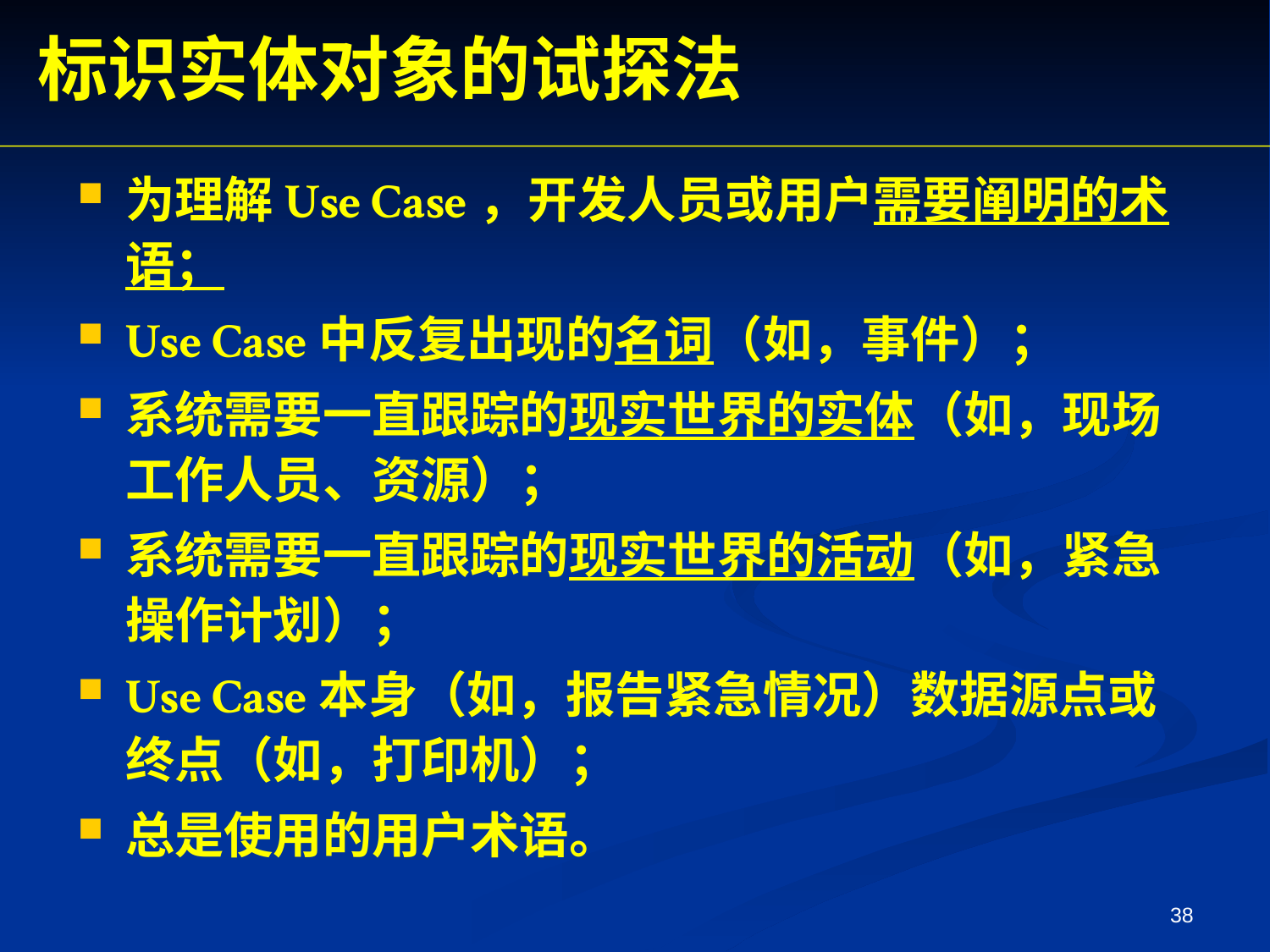

标识实体对象的试探法

为理解Use Case，开发人员或用户需要阐明的术语；
Use Case中反复出现的名词（如，事件）；
系统需要一直跟踪的现实世界的实体（如，现场工作人员、资源）；
系统需要一直跟踪的现实世界的活动（如，紧急操作计划）；
Use Case本身（如，报告紧急情况）数据源点或终点（如，打印机）；
总是使用的用户术语。
38